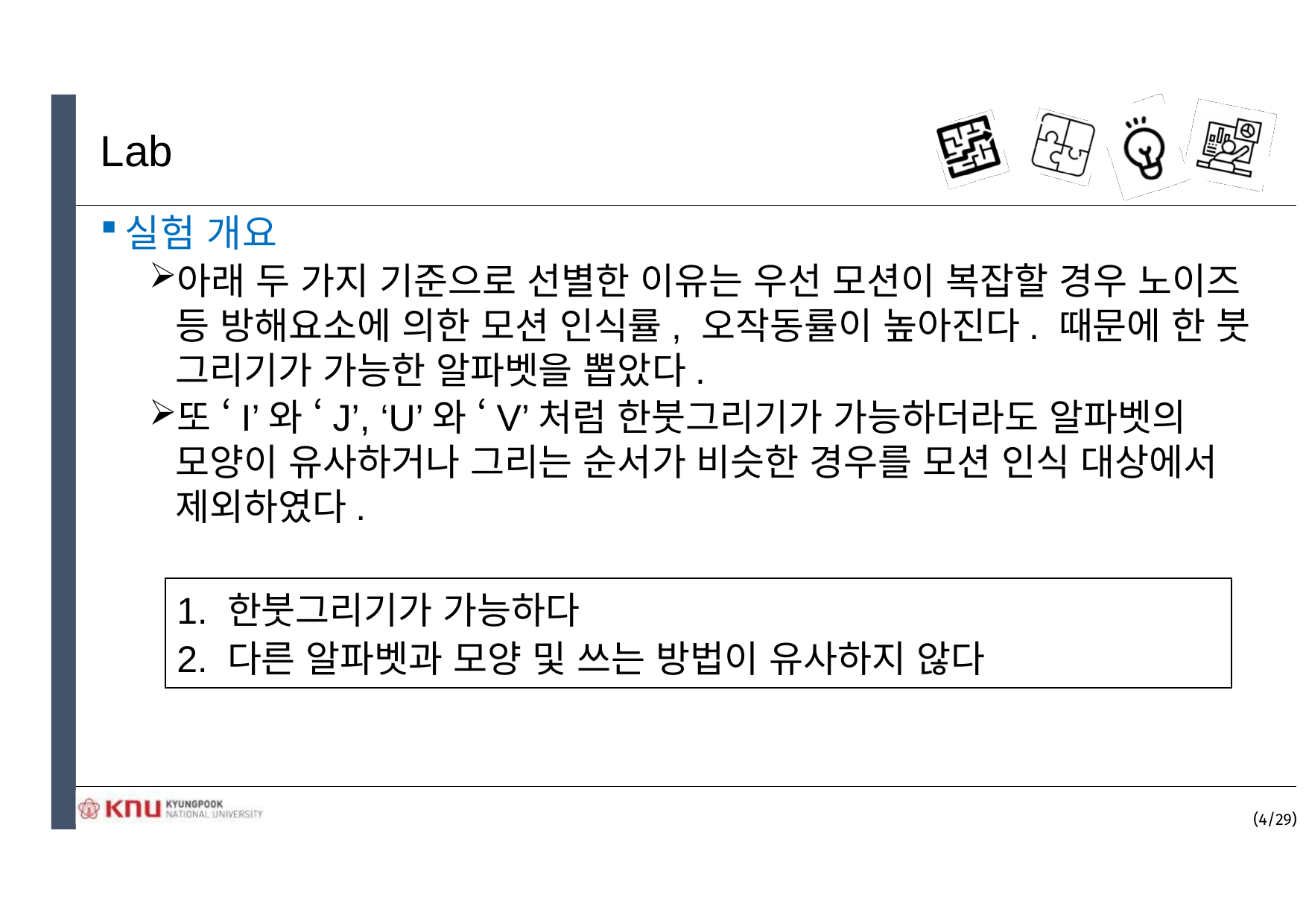

# Lab
실험 개요
아래 두 가지 기준으로 선별한 이유는 우선 모션이 복잡할 경우 노이즈 등 방해요소에 의한 모션 인식률, 오작동률이 높아진다. 때문에 한 붓 그리기가 가능한 알파벳을 뽑았다.
또 ‘I’와 ‘J’, ‘U’와 ‘V’처럼 한붓그리기가 가능하더라도 알파벳의 모양이 유사하거나 그리는 순서가 비슷한 경우를 모션 인식 대상에서 제외하였다.
1. 한붓그리기가 가능하다
2. 다른 알파벳과 모양 및 쓰는 방법이 유사하지 않다

(4/29)